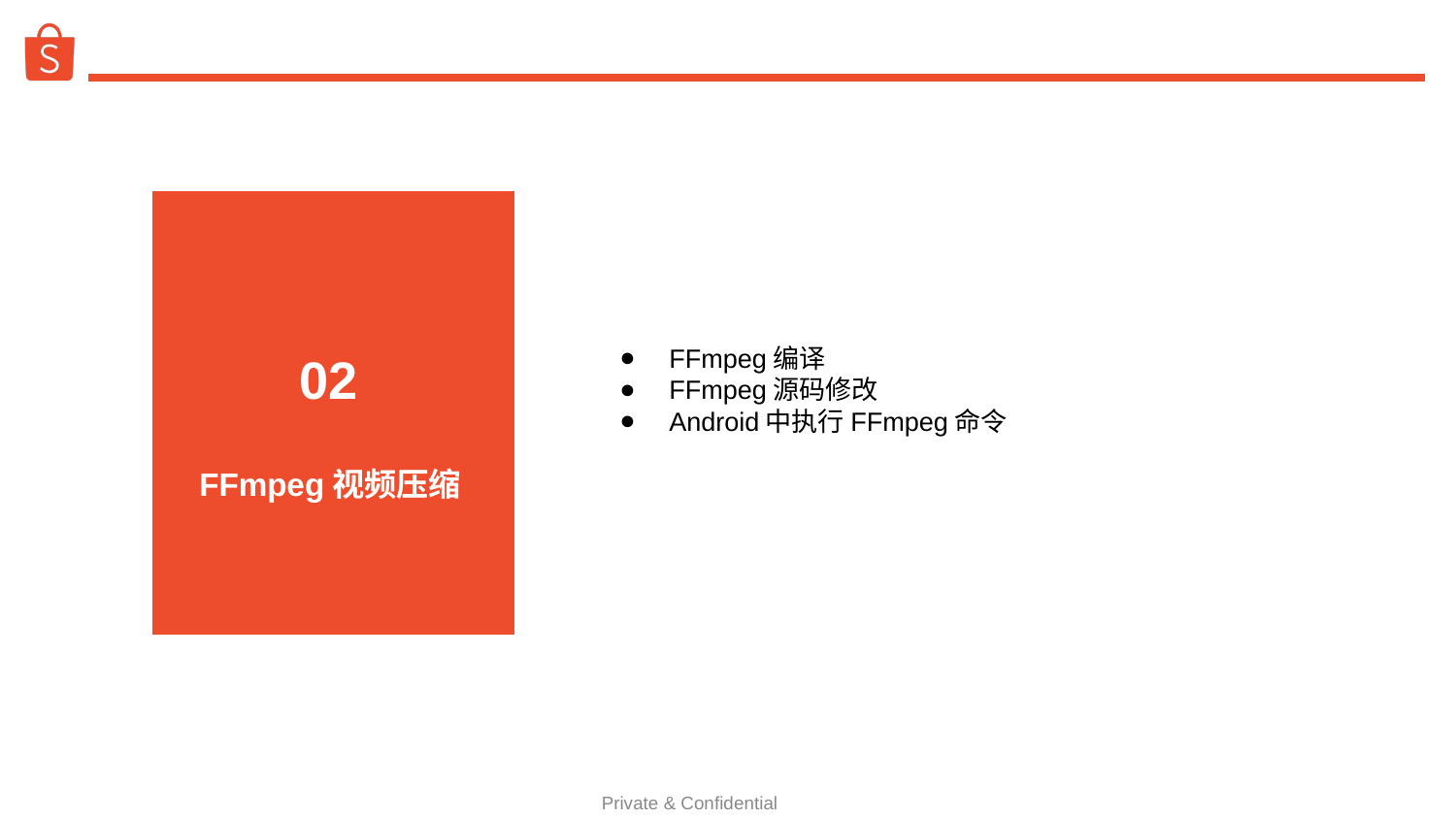

FFmpeg编译
FFmpeg源码修改
Android中执行FFmpeg命令
 02

简介
FFmpeg视频压缩
Private & Confidential